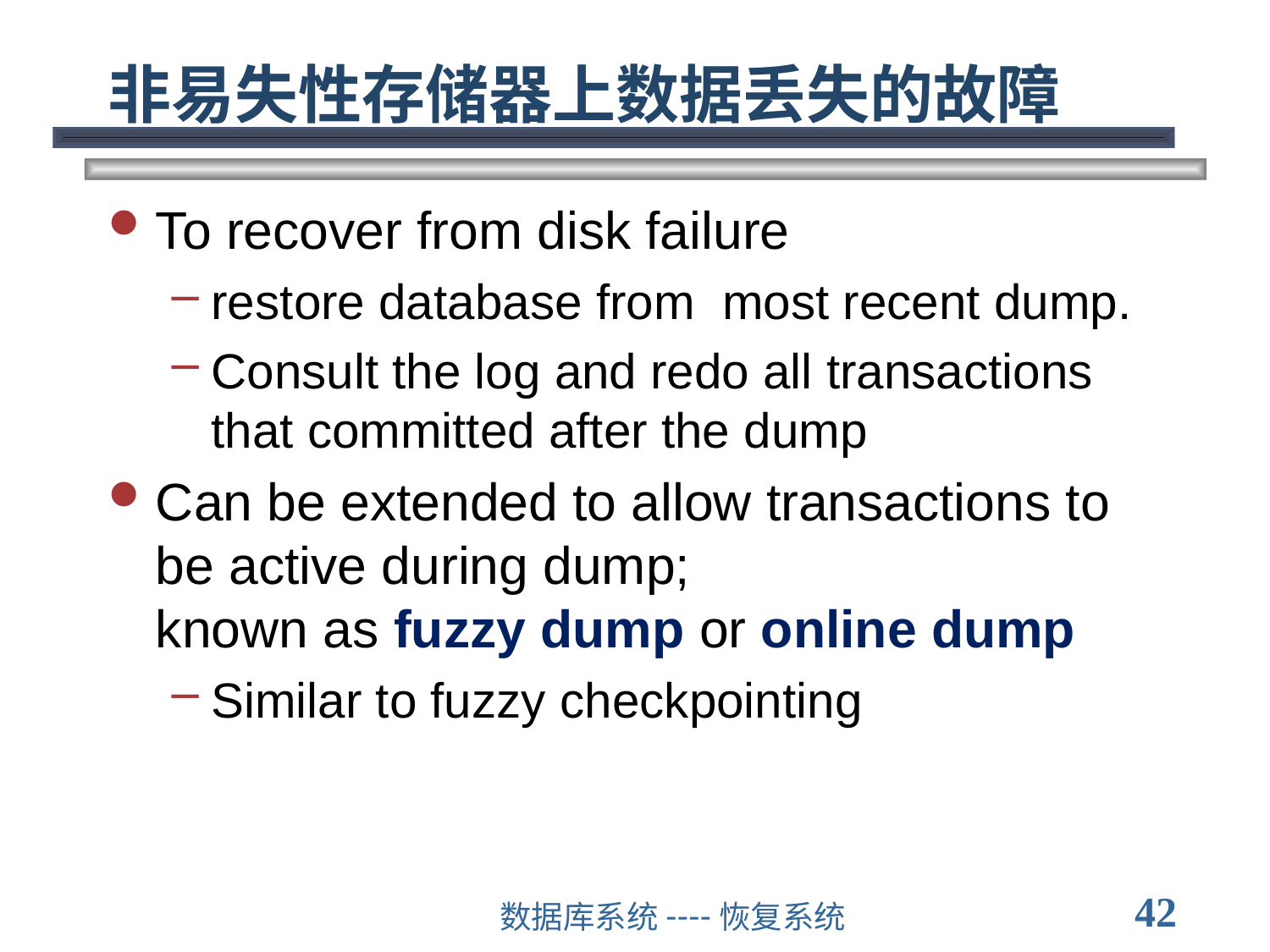

# 非易失性存储器上数据丢失的故障
To recover from disk failure
restore database from  most recent dump.
Consult the log and redo all transactions that committed after the dump
Can be extended to allow transactions to be active during dump;
known as fuzzy dump or online dump
Similar to fuzzy checkpointing

42
数据库系统----恢复系统